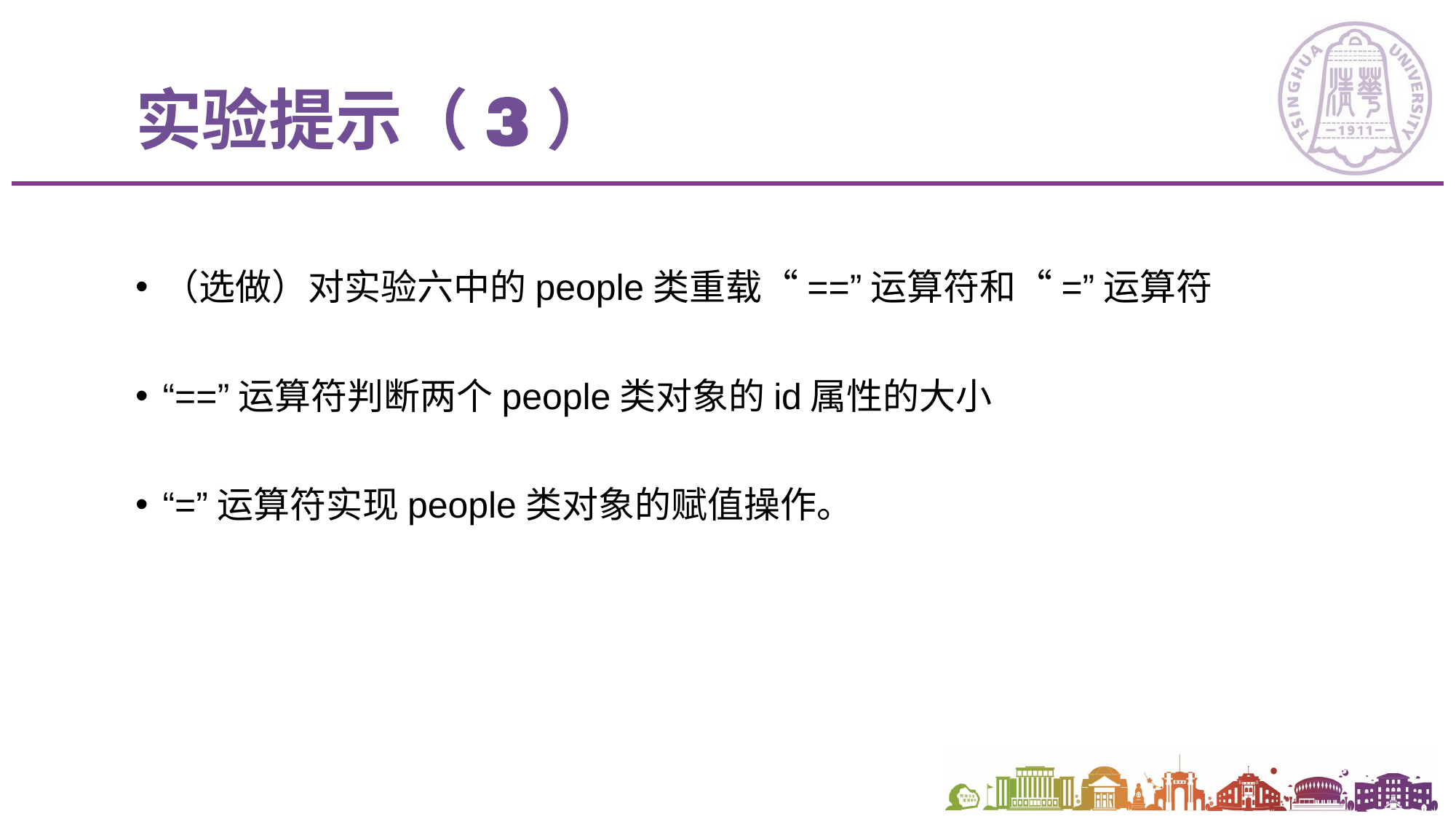

实验提示（3）

（选做）对实验六中的people类重载“==”运算符和“=”运算符

“==”运算符判断两个people类对象的id属性的大小

“=”运算符实现people类对象的赋值操作。